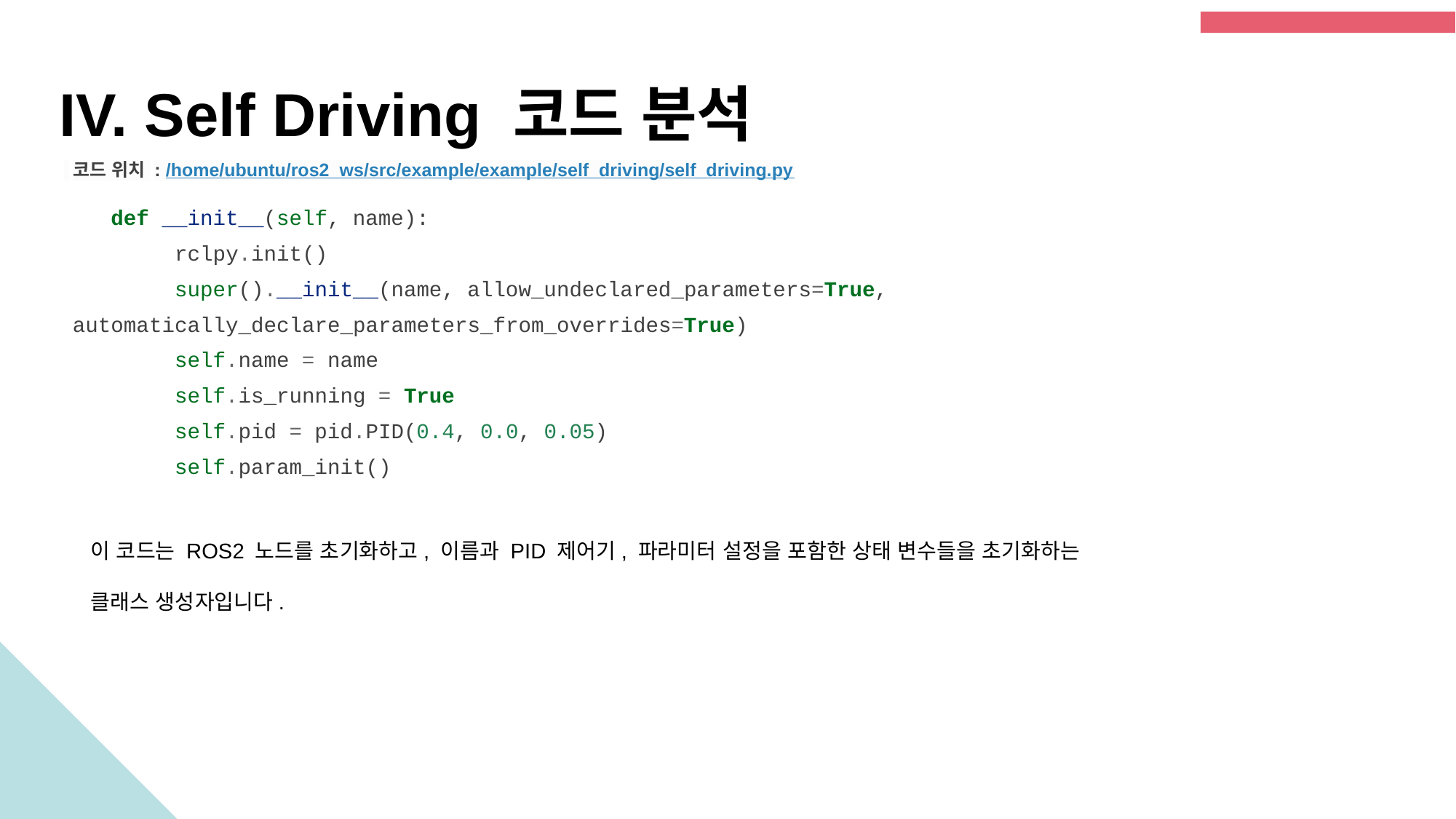

IV. Self Driving 코드 분석
 코드 위치 : /home/ubuntu/ros2_ws/src/example/example/self_driving/self_driving.py
   def __init__(self, name):
        rclpy.init()
        super().__init__(name, allow_undeclared_parameters=True, automatically_declare_parameters_from_overrides=True)
        self.name = name
        self.is_running = True
        self.pid = pid.PID(0.4, 0.0, 0.05)
        self.param_init()
이 코드는 ROS2 노드를 초기화하고, 이름과 PID 제어기, 파라미터 설정을 포함한 상태 변수들을 초기화하는

클래스 생성자입니다.